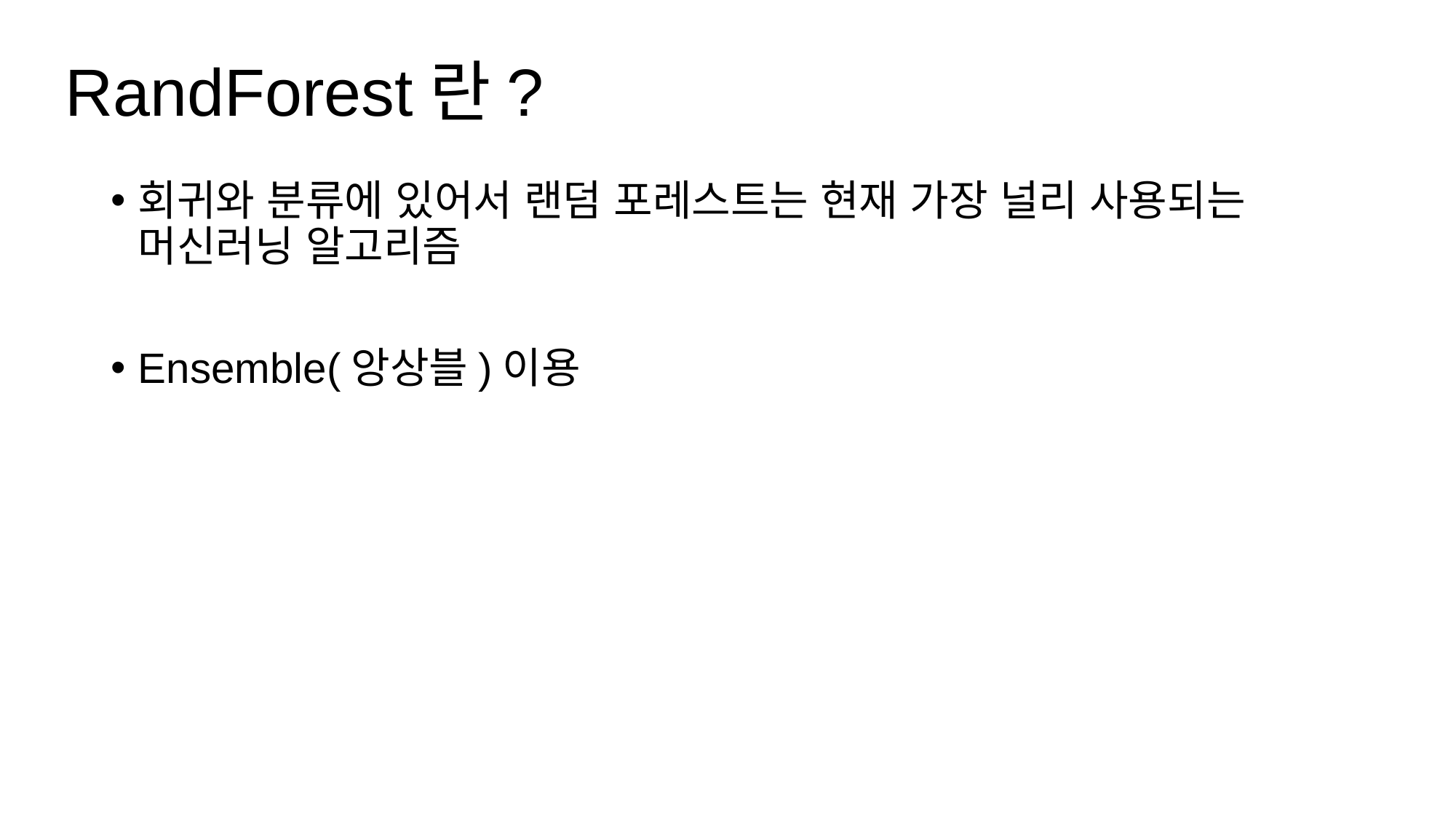

# RandForest란?
회귀와 분류에 있어서 랜덤 포레스트는 현재 가장 널리 사용되는 머신러닝 알고리즘

Ensemble(앙상블)이용